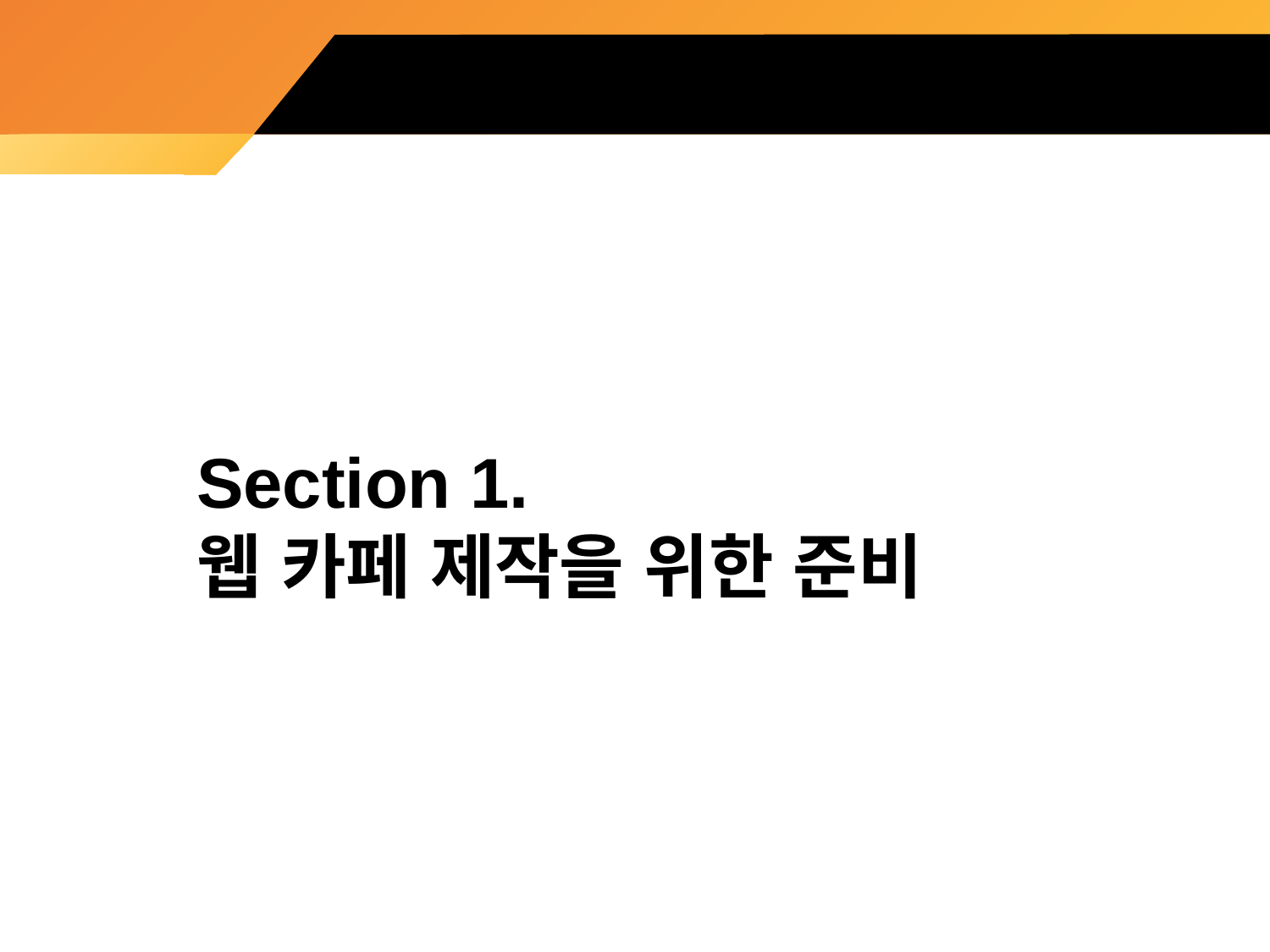

# Section 1. 웹 카페 제작을 위한 준비